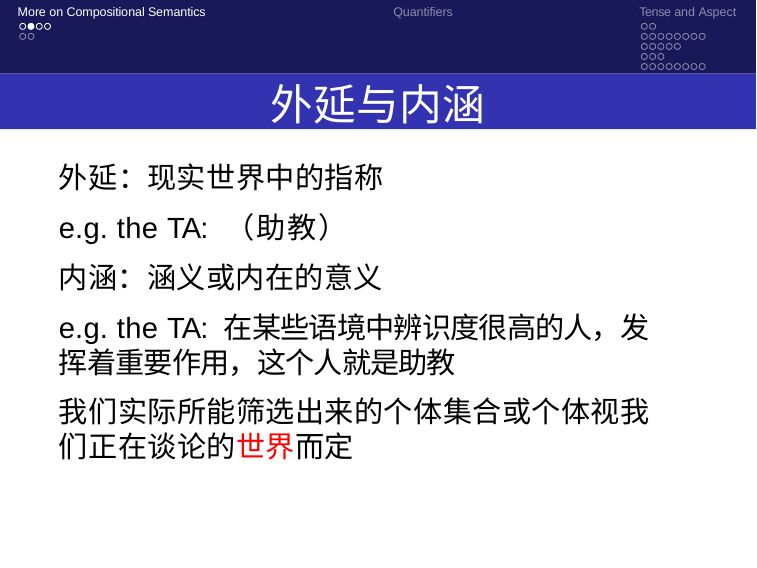

More on Compositional Semantics
Quantifiers
Tense and Aspect

外延与内涵
外延：现实世界中的指称
e.g. the TA: （助教）
内涵：涵义或内在的意义
e.g. the TA: 在某些语境中辨识度很高的人，发挥着重要作用，这个人就是助教
我们实际所能筛选出来的个体集合或个体视我们正在谈论的世界而定